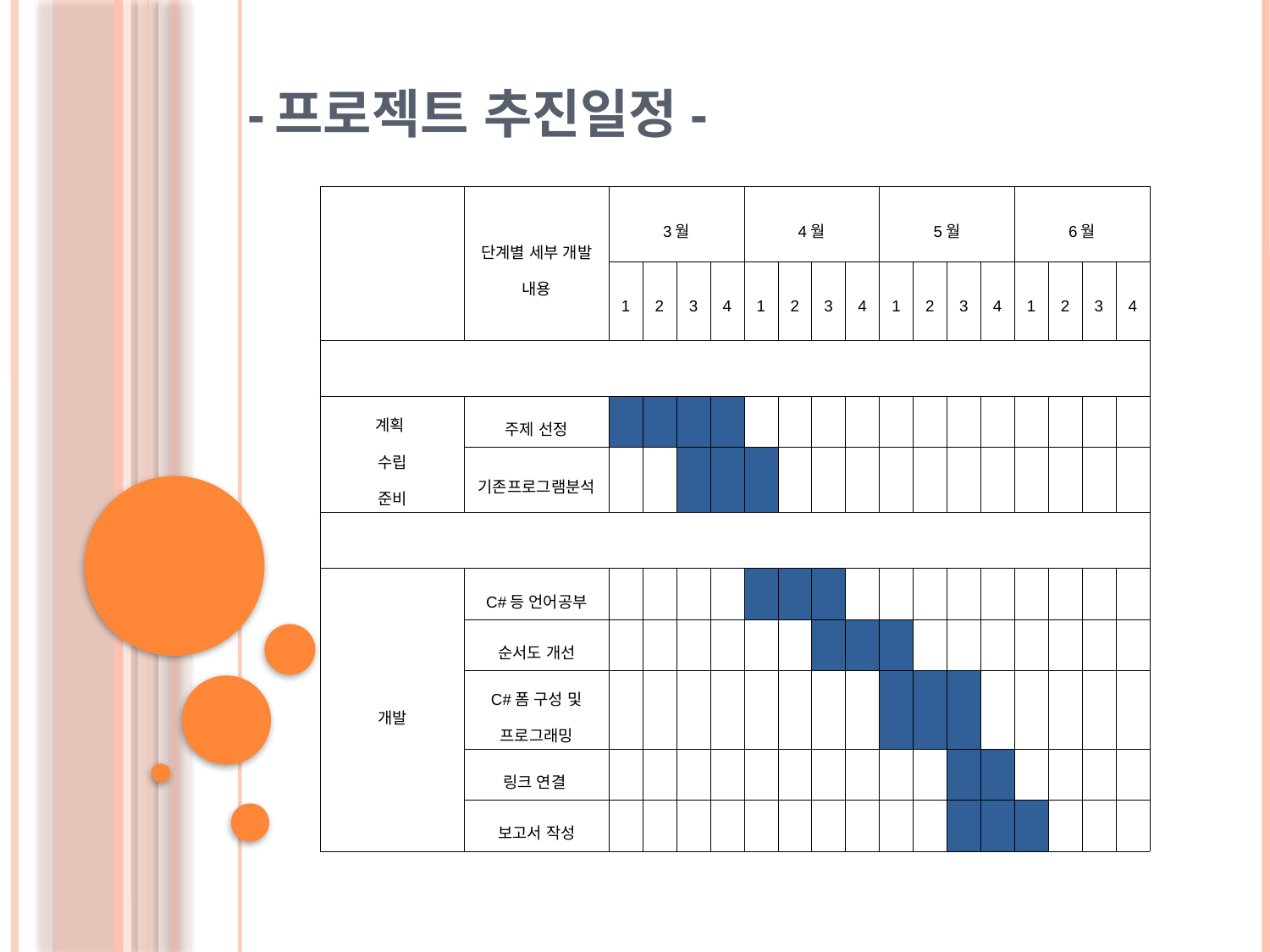

-프로젝트 추진일정-
|  | 단계별 세부 개발 내용 | 3월 |  |  |  | 4월 |  |  |  | 5월 |  |  |  | 6월 |  |  |  |
| --- | --- | --- | --- | --- | --- | --- | --- | --- | --- | --- | --- | --- | --- | --- | --- | --- | --- |
|  |  | 1 | 2 | 3 | 4 | 1 | 2 | 3 | 4 | 1 | 2 | 3 | 4 | 1 | 2 | 3 | 4 |
|  |  |  |  |  |  |  |  |  |  |  |  |  |  |  |  |  |  |
| 계획 수립 준비 | 주제 선정 |  |  |  |  |  |  |  |  |  |  |  |  |  |  |  |  |
|  | 기존프로그램분석 |  |  |  |  |  |  |  |  |  |  |  |  |  |  |  |  |
|  |  |  |  |  |  |  |  |  |  |  |  |  |  |  |  |  |  |
| 개발 | C#등 언어공부 |  |  |  |  |  |  |  |  |  |  |  |  |  |  |  |  |
|  | 순서도 개선 |  |  |  |  |  |  |  |  |  |  |  |  |  |  |  |  |
|  | C#폼 구성 및 프로그래밍 |  |  |  |  |  |  |  |  |  |  |  |  |  |  |  |  |
|  | 링크 연결 |  |  |  |  |  |  |  |  |  |  |  |  |  |  |  |  |
|  | 보고서 작성 |  |  |  |  |  |  |  |  |  |  |  |  |  |  |  |  |